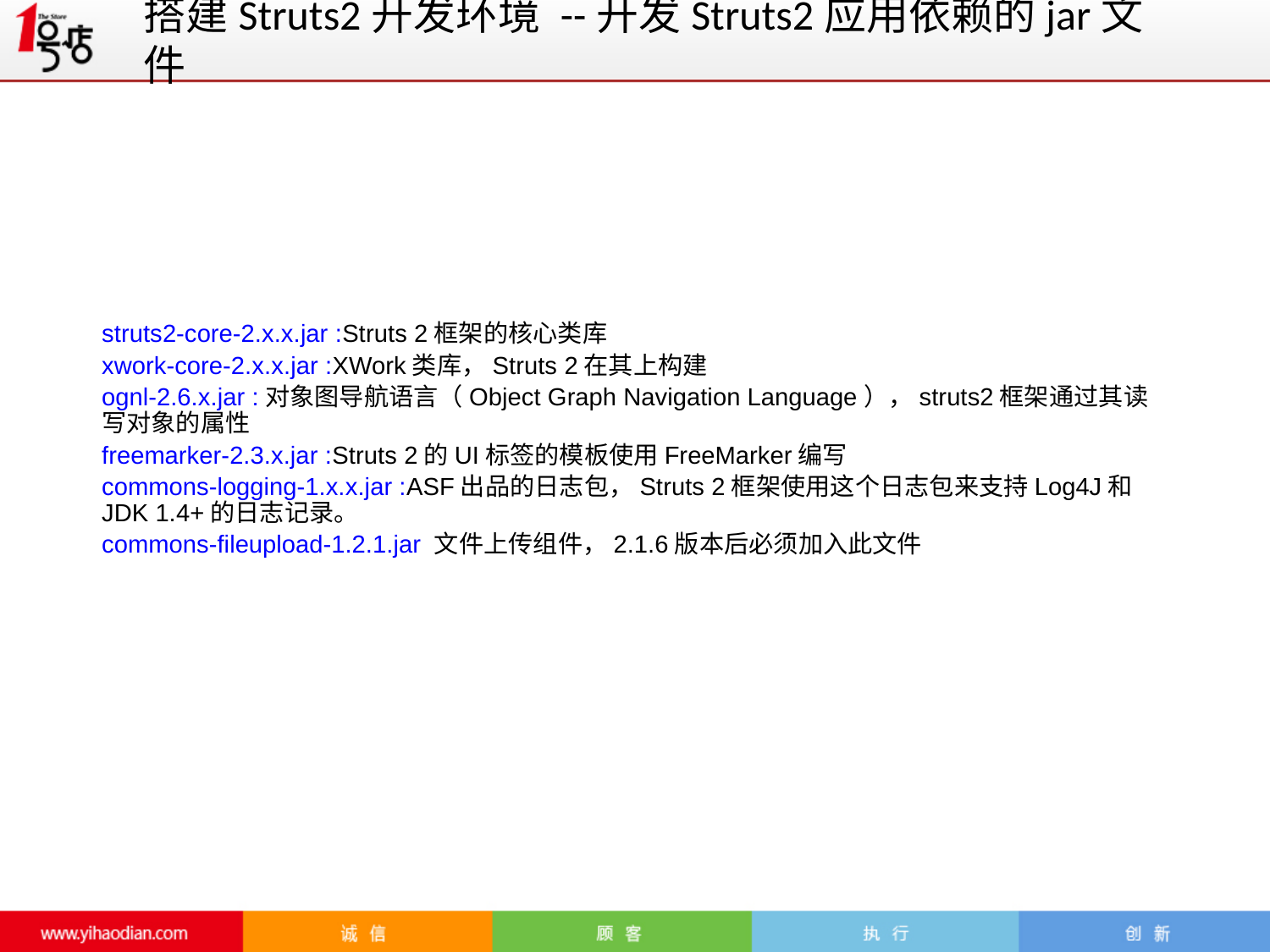

# 搭建Struts2开发环境 --开发Struts2应用依赖的jar文件
struts2-core-2.x.x.jar :Struts 2框架的核心类库
xwork-core-2.x.x.jar :XWork类库，Struts 2在其上构建
ognl-2.6.x.jar :对象图导航语言（Object Graph Navigation Language），struts2框架通过其读写对象的属性
freemarker-2.3.x.jar :Struts 2的UI标签的模板使用FreeMarker编写
commons-logging-1.x.x.jar :ASF出品的日志包，Struts 2框架使用这个日志包来支持Log4J和JDK 1.4+的日志记录。
commons-fileupload-1.2.1.jar 文件上传组件，2.1.6版本后必须加入此文件